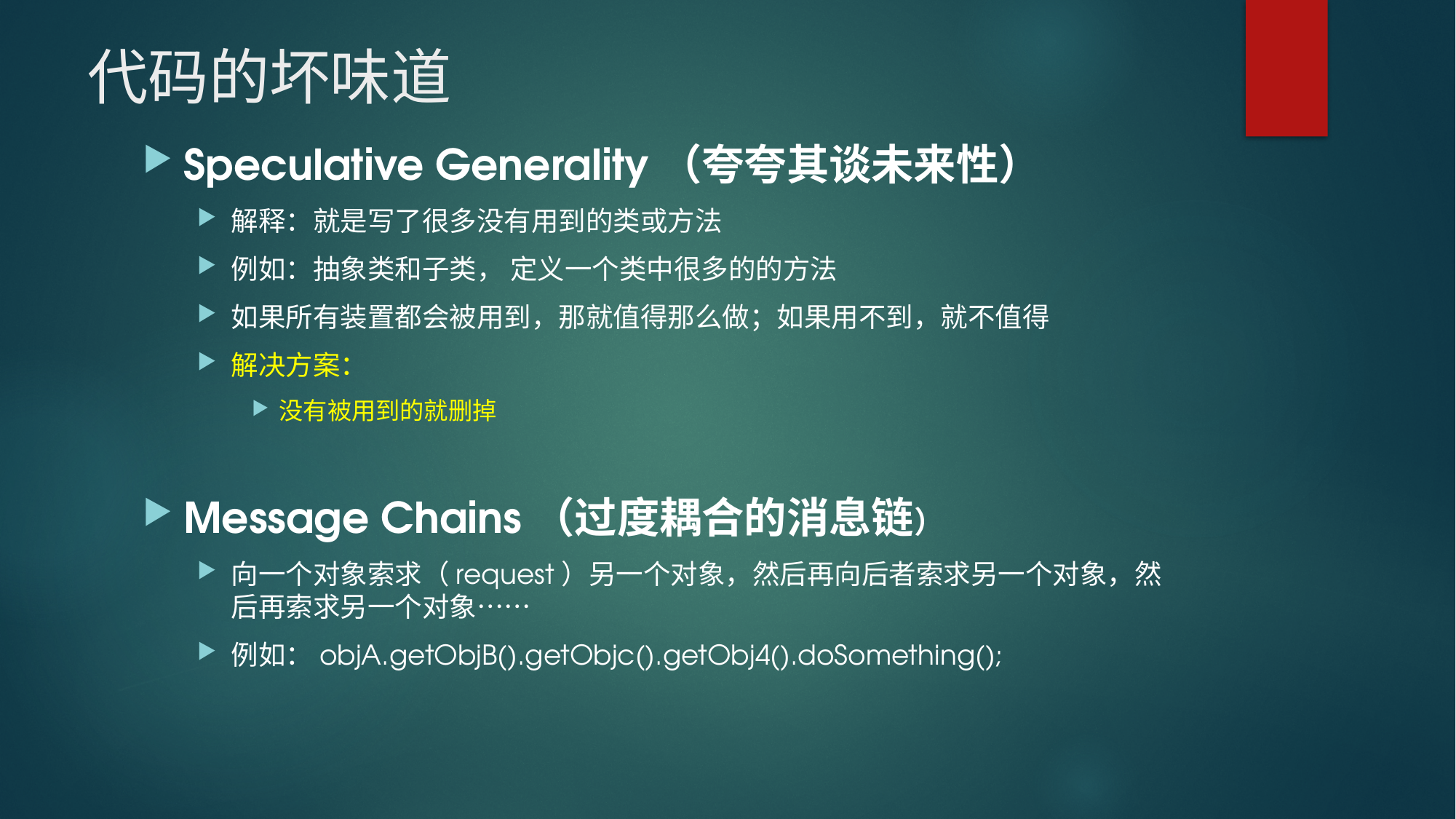

# 代码的坏味道
Speculative Generality（夸夸其谈未来性）
解释：就是写了很多没有用到的类或方法
例如：抽象类和子类， 定义一个类中很多的的方法
如果所有装置都会被用到，那就值得那么做；如果用不到，就不值得
解决方案：
没有被用到的就删掉

Message Chains（过度耦合的消息链）
向一个对象索求（request）另一个对象，然后再向后者索求另一个对象，然后再索求另一个对象……
例如：objA.getObjB().getObjc().getObj4().doSomething();